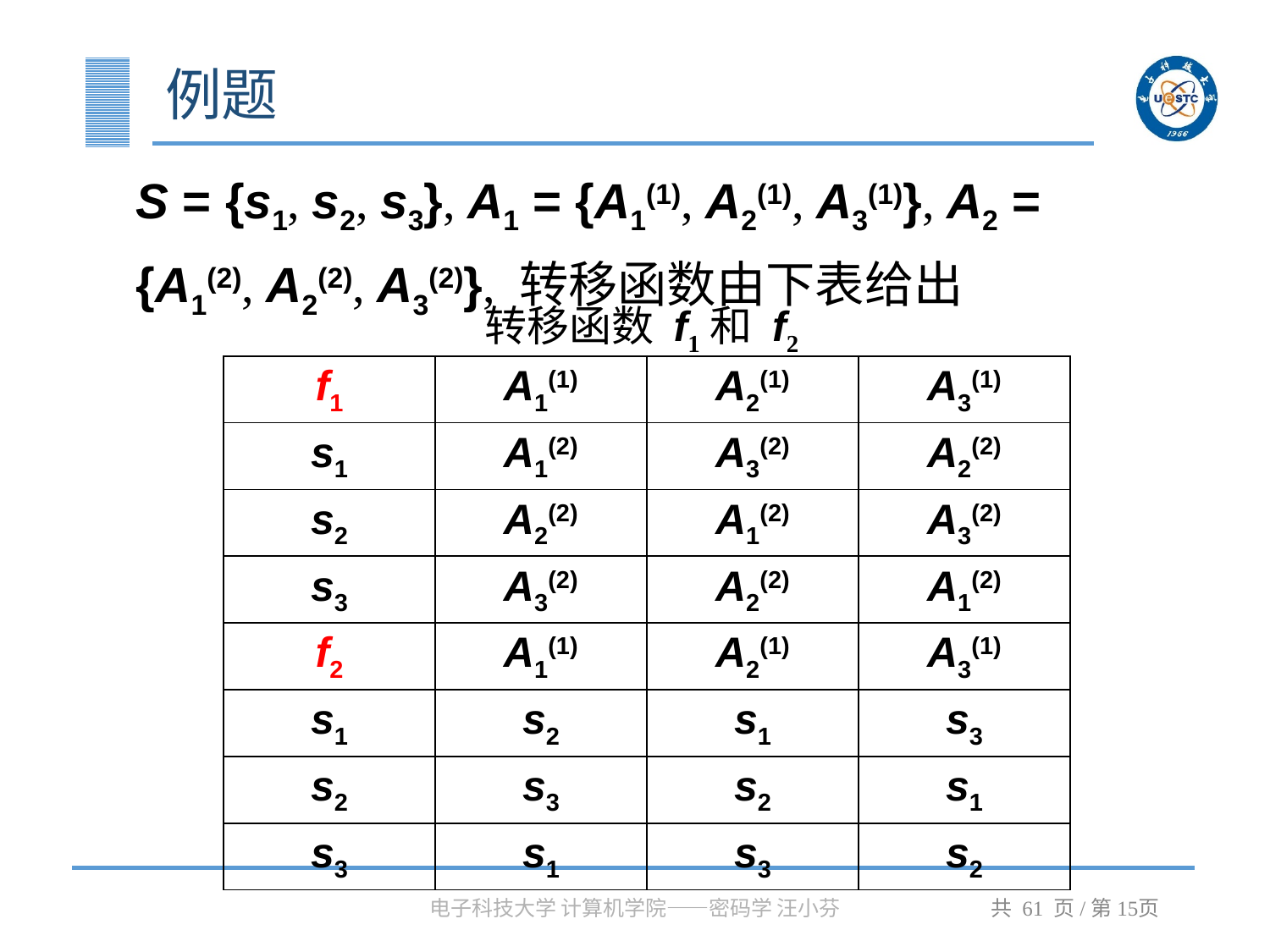

# 例题
S = {s1, s2, s3}, A1 = {A1(1), A2(1), A3(1)}, A2 = {A1(2), A2(2), A3(2)}, 转移函数由下表给出
转移函数 f1和 f2
| f1 | A1(1) | A2(1) | A3(1) |
| --- | --- | --- | --- |
| s1 | A1(2) | A3(2) | A2(2) |
| s2 | A2(2) | A1(2) | A3(2) |
| s3 | A3(2) | A2(2) | A1(2) |
| f2 | A1(1) | A2(1) | A3(1) |
| s1 | s2 | s1 | s3 |
| s2 | s3 | s2 | s1 |
| s3 | s1 | s3 | s2 |

电子科技大学 计算机学院——密码学 汪小芬
共 61 页/第15页